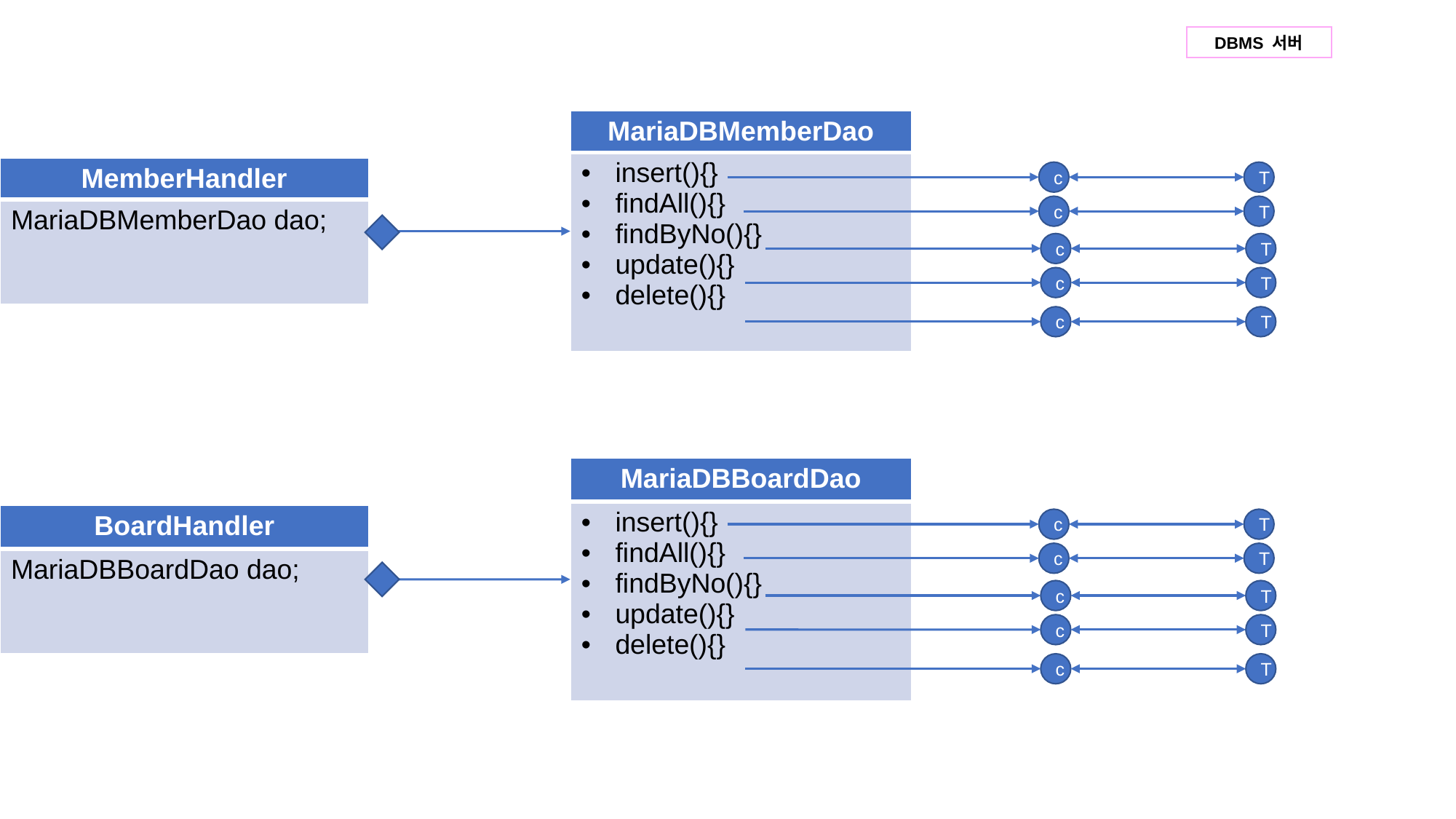

DBMS 서버
| MariaDBMemberDao |
| --- |
| insert(){} findAll(){} findByNo(){} update(){} delete(){} |
| MemberHandler |
| --- |
| MariaDBMemberDao dao; |
c
T
c
T

c
T
c
T
c
T
| MariaDBBoardDao |
| --- |
| insert(){} findAll(){} findByNo(){} update(){} delete(){} |
| BoardHandler |
| --- |
| MariaDBBoardDao dao; |
c
T
c
T

c
T
c
T
c
T